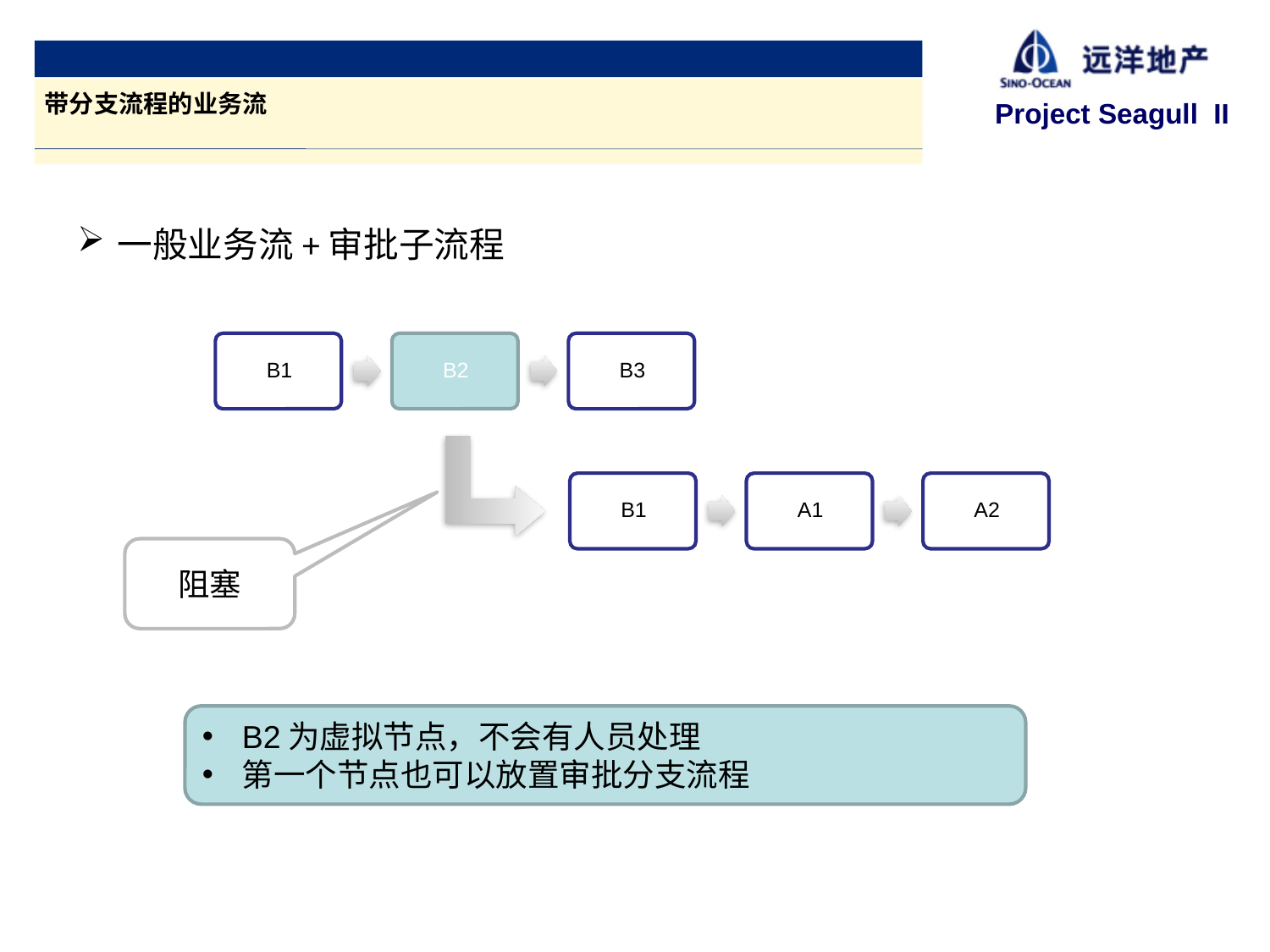

带分支流程的业务流

一般业务流+审批子流程
B1

B2

B3
B1

A1

A2

阻塞
B2为虚拟节点，不会有人员处理
第一个节点也可以放置审批分支流程